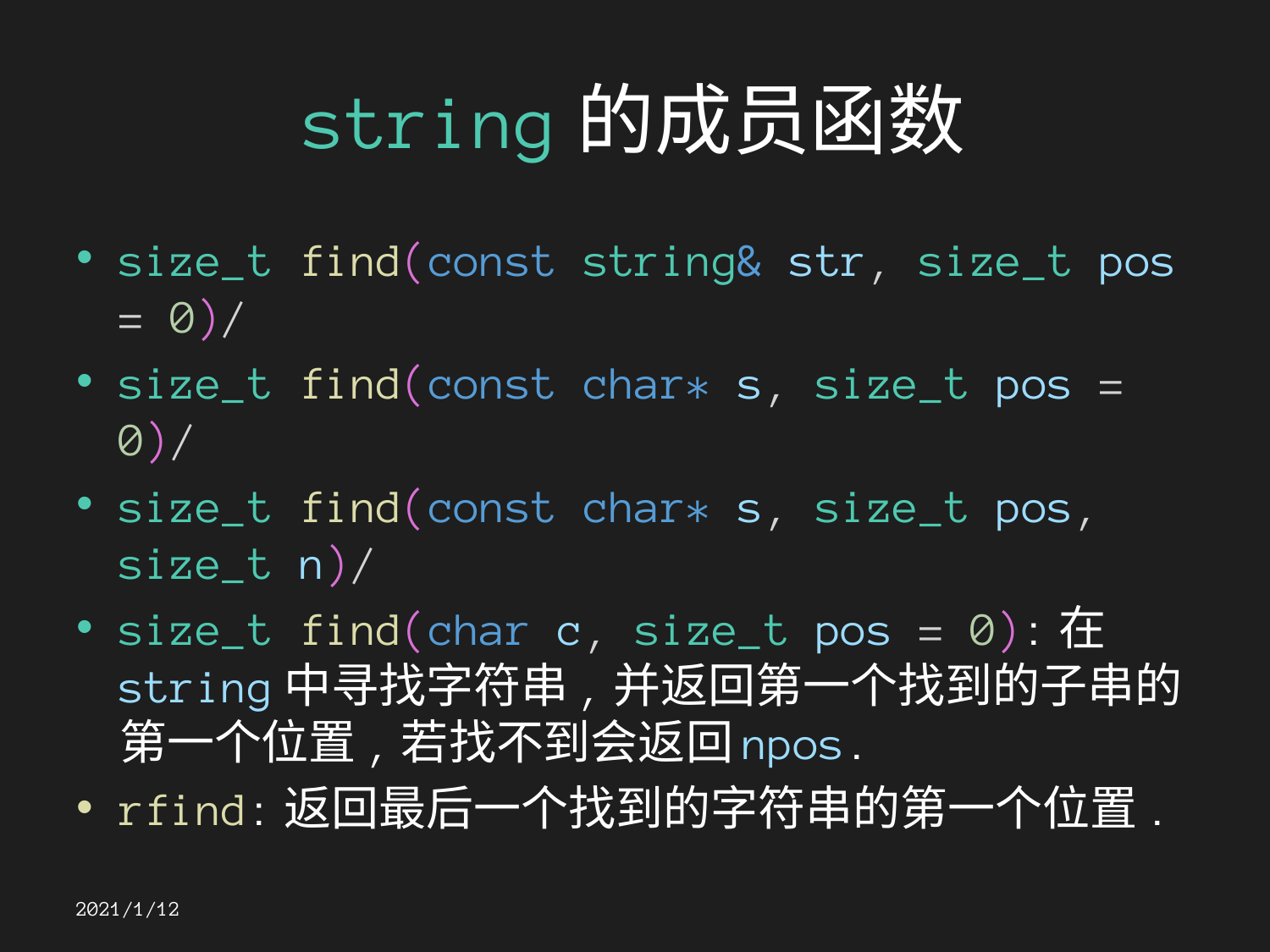

# string的成员函数
size_t find(const string& str, size_t pos = 0)/
size_t find(const char* s, size_t pos = 0)/
size_t find(const char* s, size_t pos, size_t n)/
size_t find(char c, size_t pos = 0):在string中寻找字符串,并返回第一个找到的子串的第一个位置,若找不到会返回npos.
rfind:返回最后一个找到的字符串的第一个位置.

2021/1/12